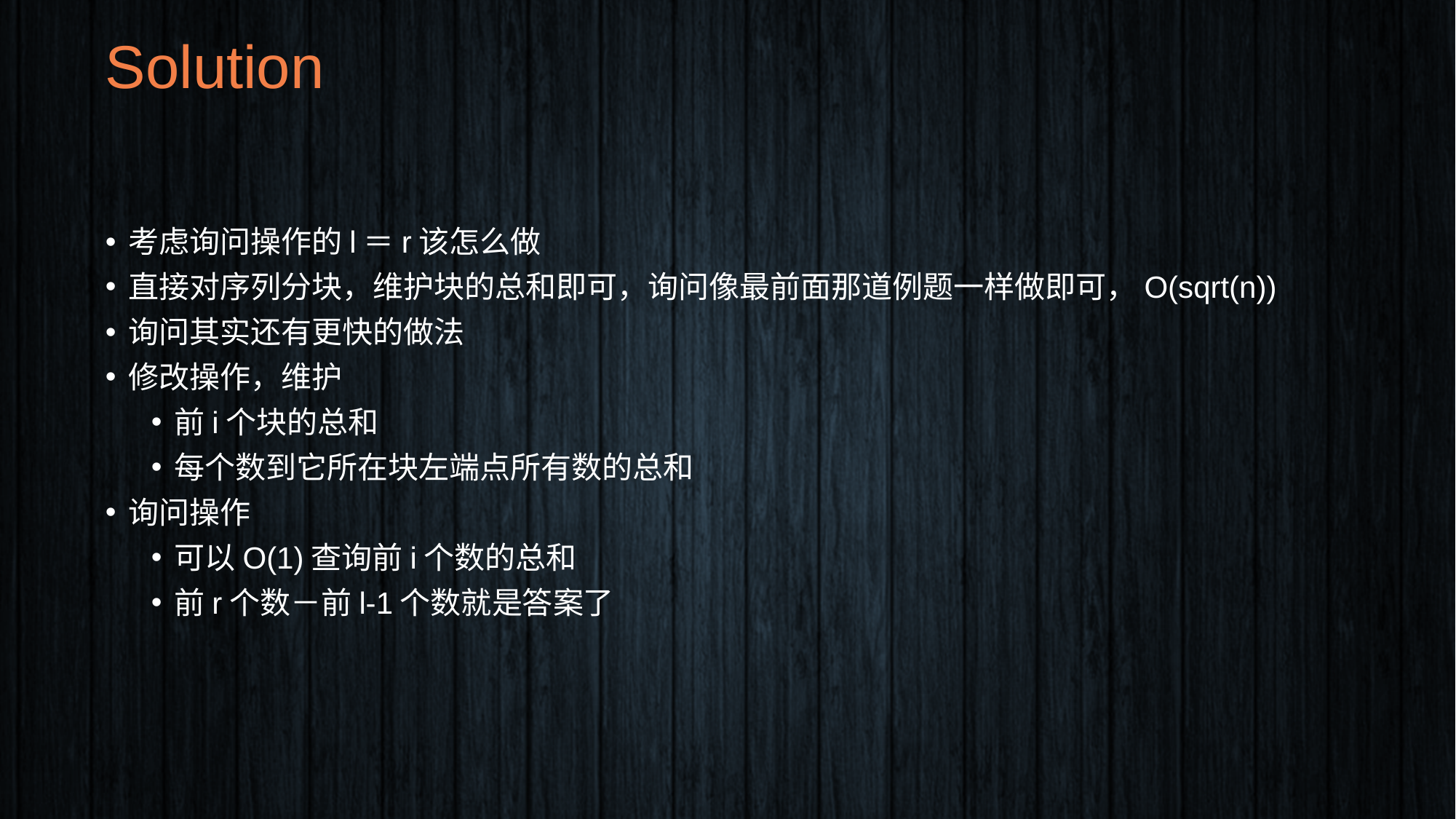

# Solution
考虑询问操作的l＝r该怎么做
直接对序列分块，维护块的总和即可，询问像最前面那道例题一样做即可，O(sqrt(n))
询问其实还有更快的做法
修改操作，维护
前i个块的总和
每个数到它所在块左端点所有数的总和
询问操作
可以O(1)查询前i个数的总和
前r个数－前l-1个数就是答案了